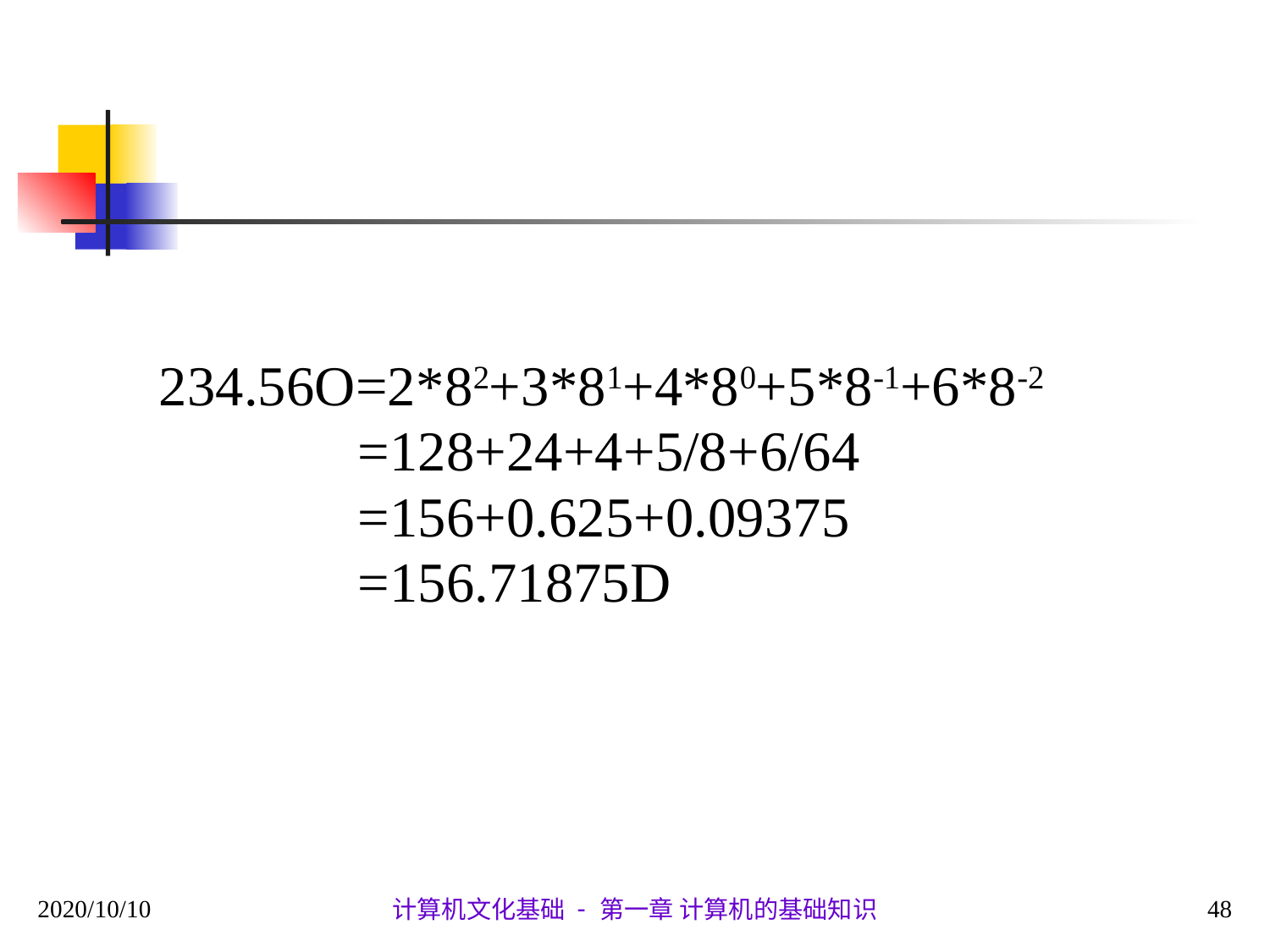

#
234.56O=2*82+3*81+4*80+5*8-1+6*8-2
              =128+24+4+5/8+6/64
              =156+0.625+0.09375
              =156.71875D

2020/10/10
48
计算机文化基础 - 第一章 计算机的基础知识